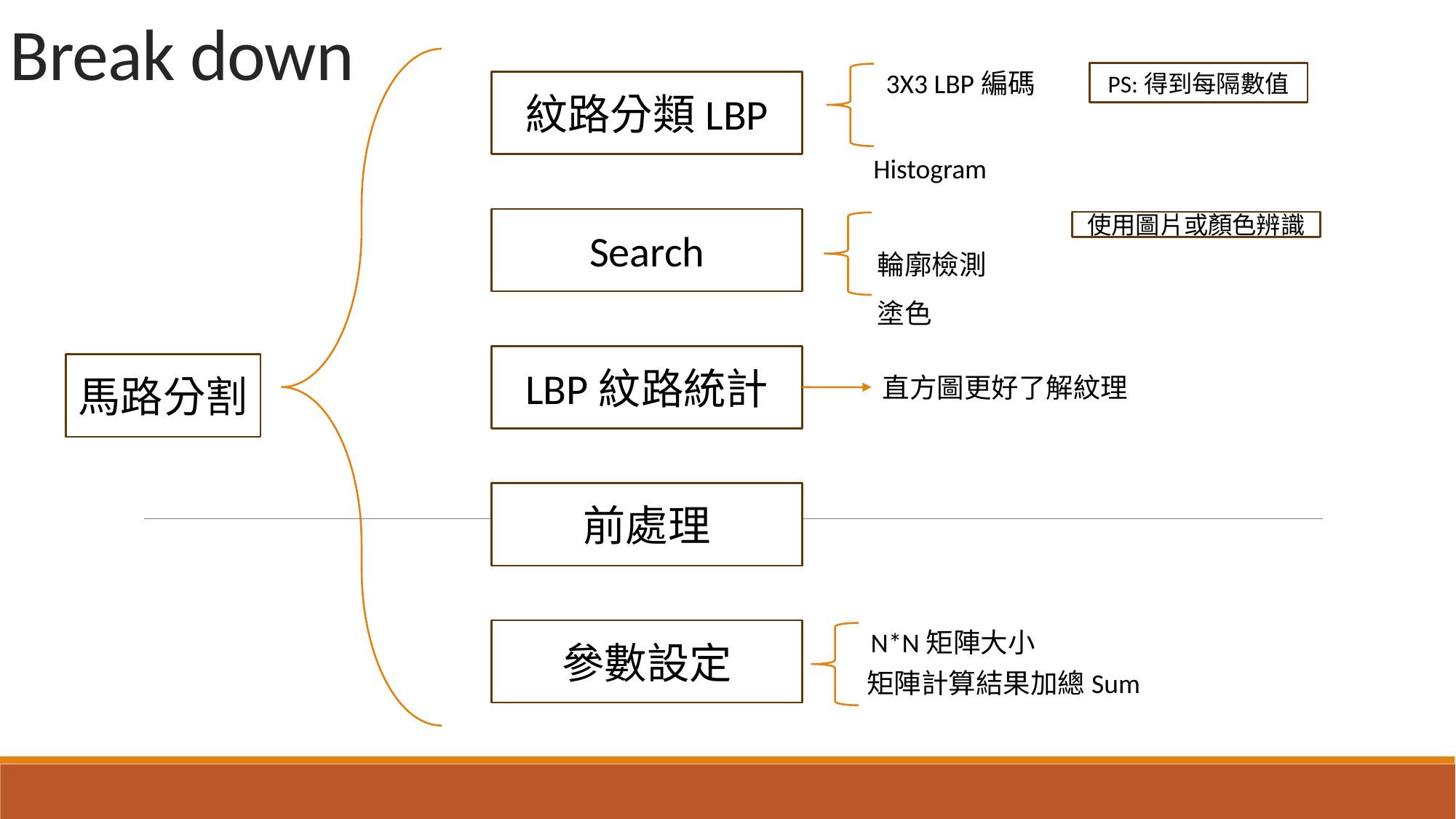

# Break down

3X3 LBP編碼
PS:得到每隔數值

紋路分類LBP
Histogram
Search
使用圖片或顏色辨識

輪廓檢測
塗色
LBP紋路統計
馬路分割
直方圖更好了解紋理
前處理
N*N矩陣大小
參數設定

矩陣計算結果加總Sum